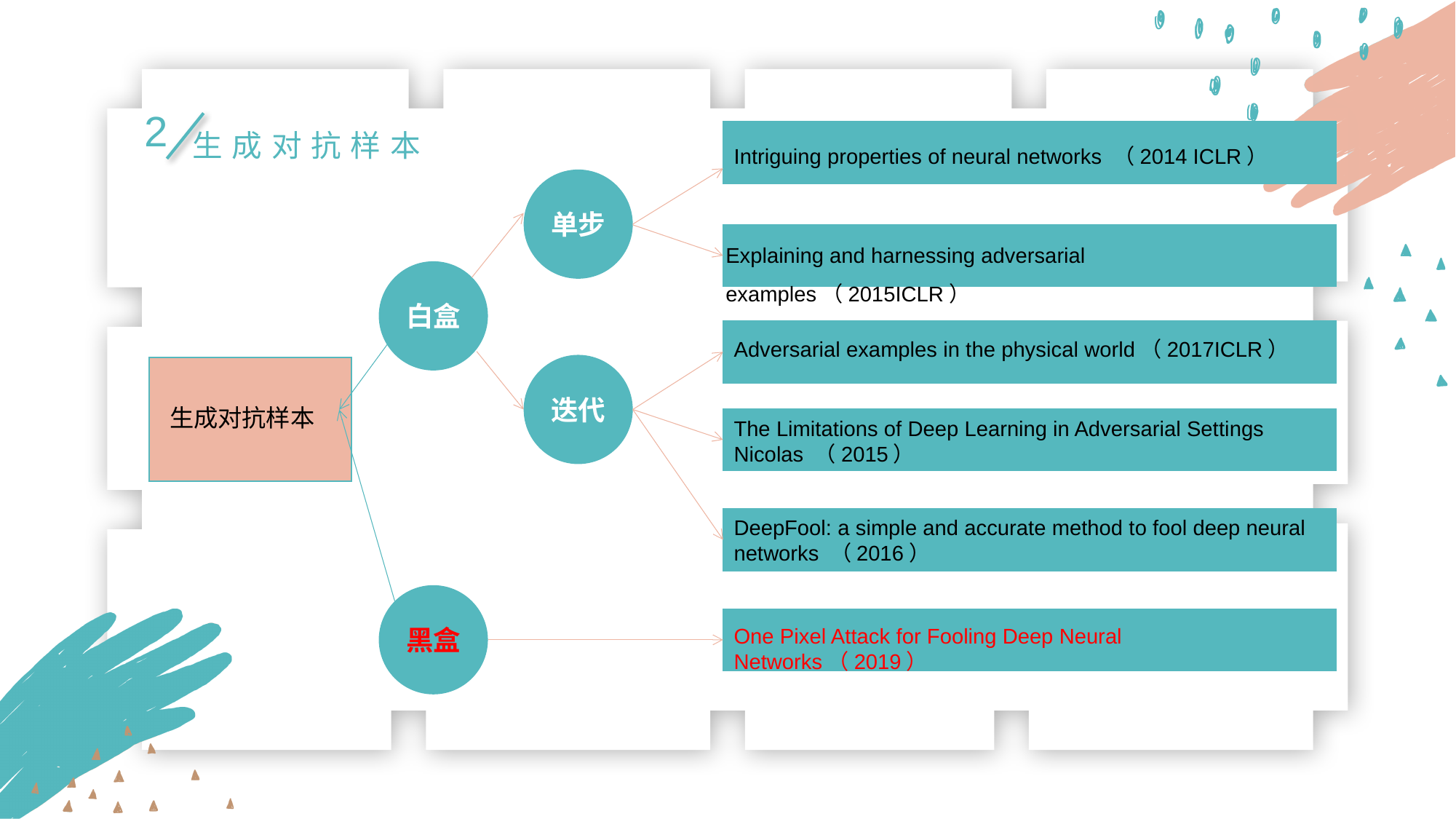

2
生成对抗样本

Intriguing properties of neural networks （2014 ICLR）

单步
Explaining and harnessing adversarial examples（2015ICLR）

白盒

Adversarial examples in the physical world（2017ICLR）
迭代

生成对抗样本

The Limitations of Deep Learning in Adversarial Settings
Nicolas （2015）
DeepFool: a simple and accurate method to fool deep neural networks （2016）
黑盒

One Pixel Attack for Fooling Deep Neural Networks（2019）